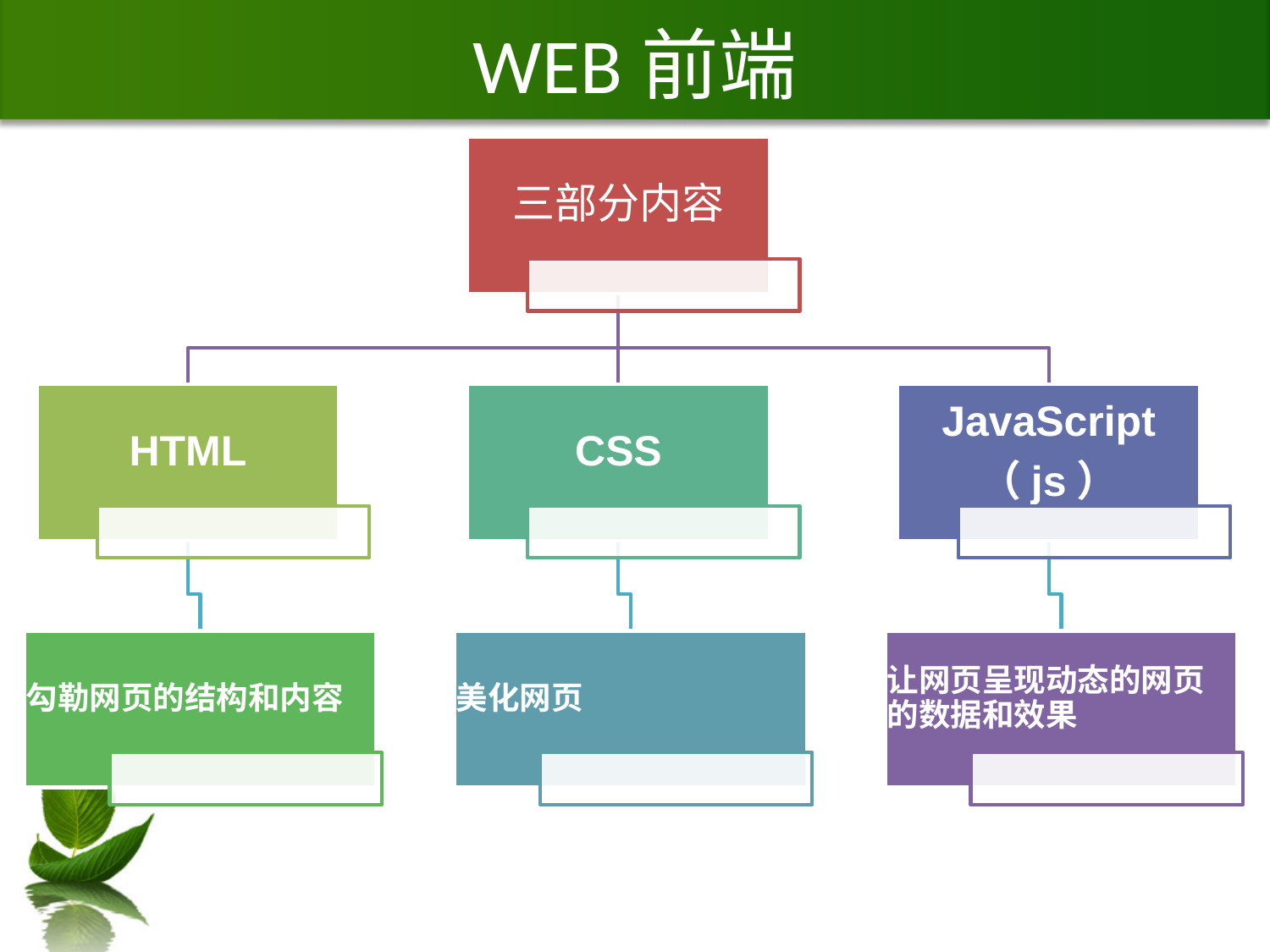

# WEB前端
三部分内容

HTML

勾勒网页的结构和内容

CSS

美化网页

JavaScript
（js）

让网页呈现动态的网页的数据和效果